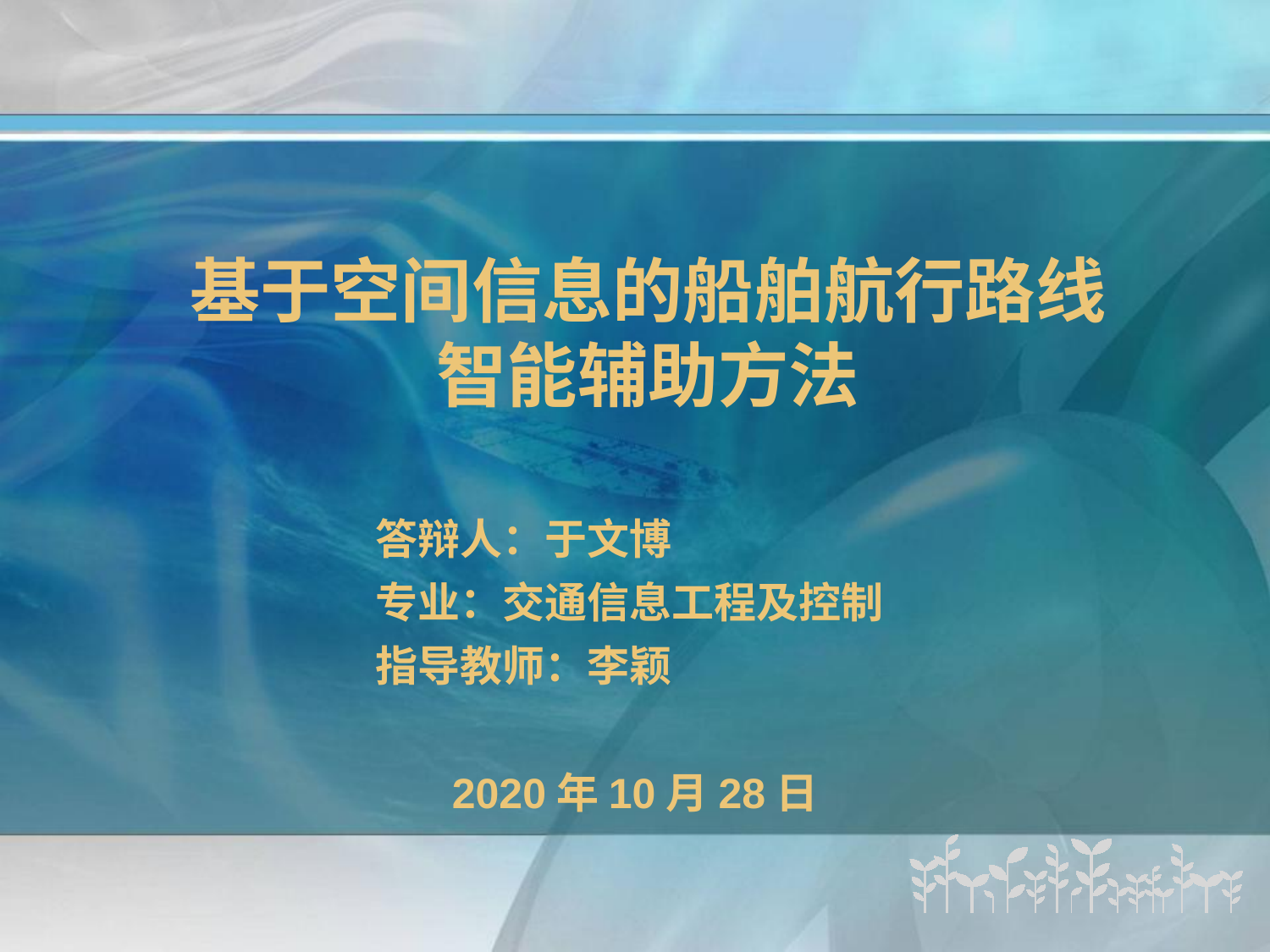

基于空间信息的船舶航行路线
智能辅助方法
答辩人：于文博
专业：交通信息工程及控制
指导教师：李颖
2020年10月28日